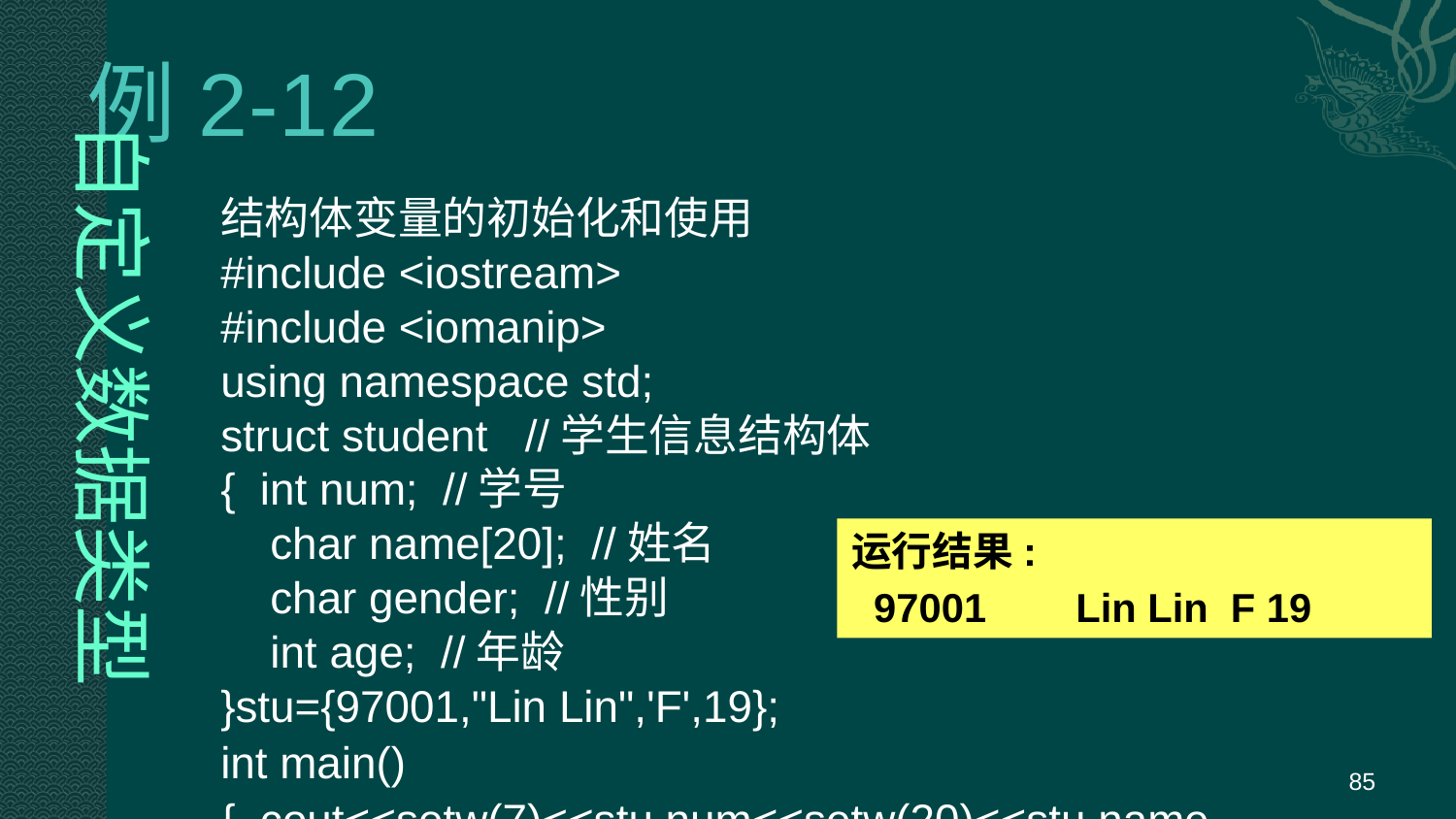

# 例2-12
自定义数据类型
结构体变量的初始化和使用
#include <iostream>
#include <iomanip>
using namespace std;
struct student   //学生信息结构体
{  int num;  //学号
    char name[20];  //姓名
    char gender;  //性别
    int age;  //年龄
}stu={97001,"Lin Lin",'F',19};
int main()
{  cout<<setw(7)<<stu.num<<setw(20)<<stu.name
       <<setw(3)<<stu.sex<<setw(3)<<stu.age;
}
运行结果:
  97001        Lin Lin  F 19
85